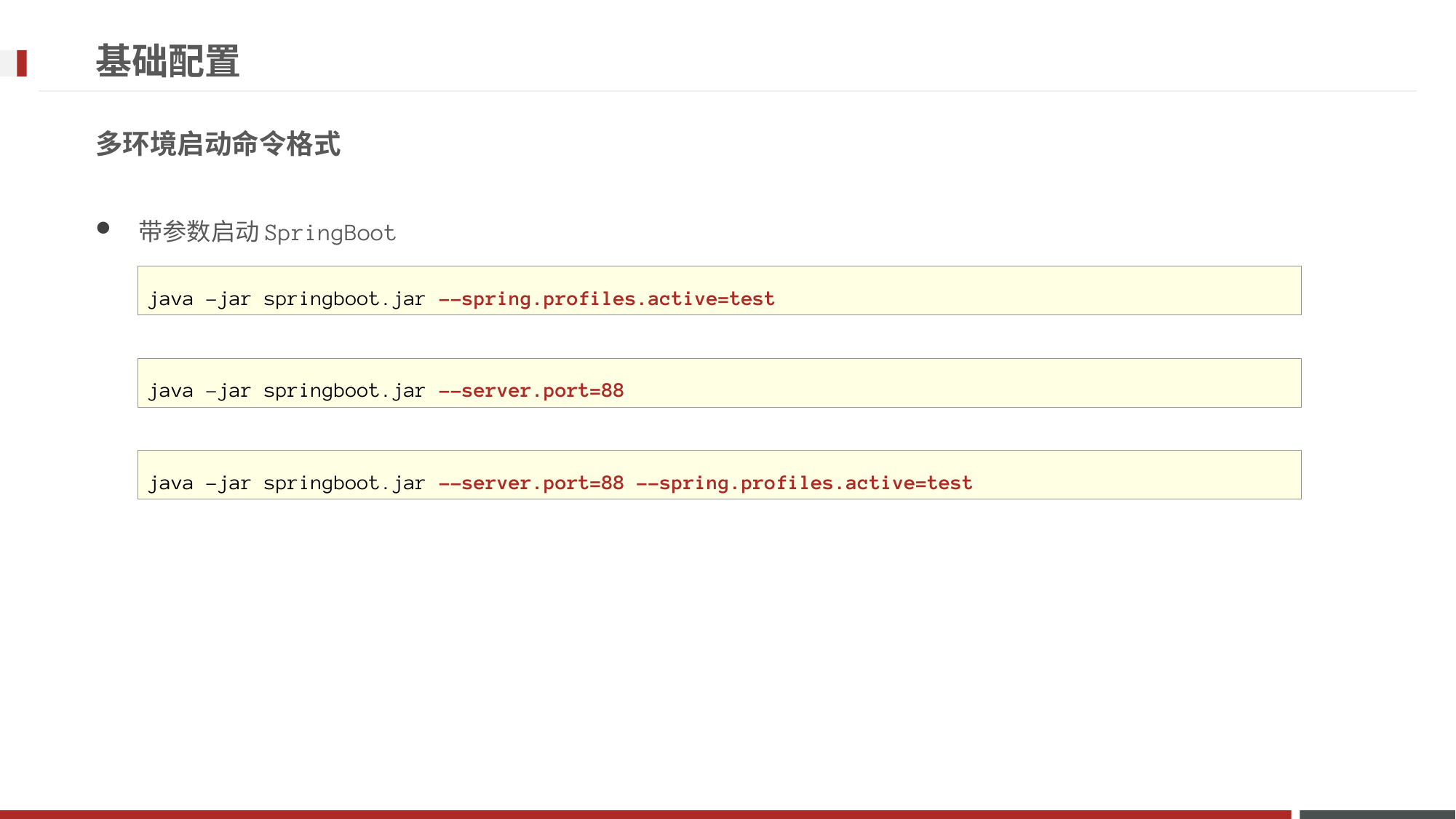

# 基础配置
多环境启动命令格式
带参数启动SpringBoot

java –jar springboot.jar –-spring.profiles.active=test
java –jar springboot.jar –-server.port=88
java –jar springboot.jar –-server.port=88 –-spring.profiles.active=test